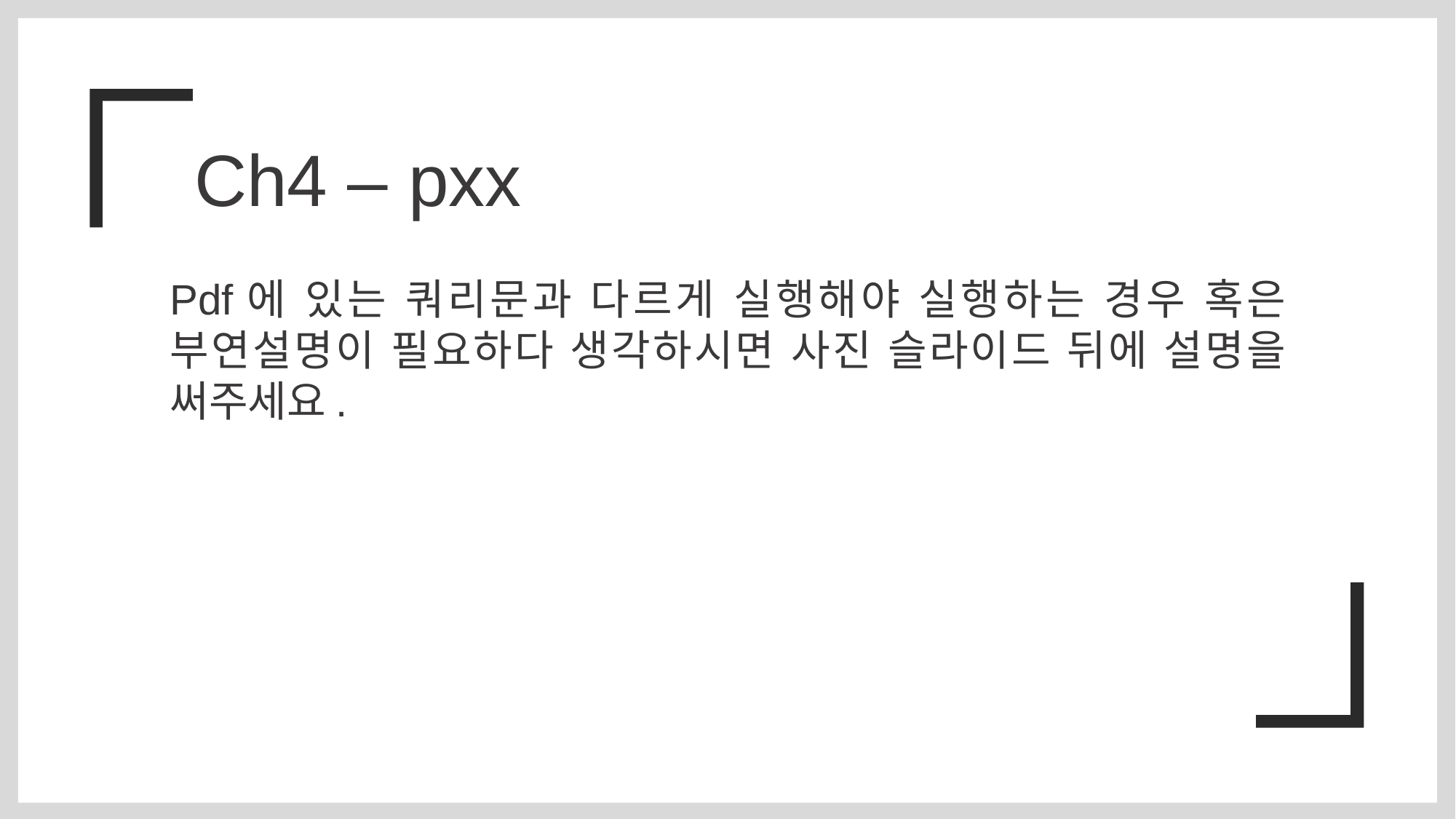

Ch4 – pxx
Pdf에 있는 쿼리문과 다르게 실행해야 실행하는 경우 혹은 부연설명이 필요하다 생각하시면 사진 슬라이드 뒤에 설명을 써주세요.